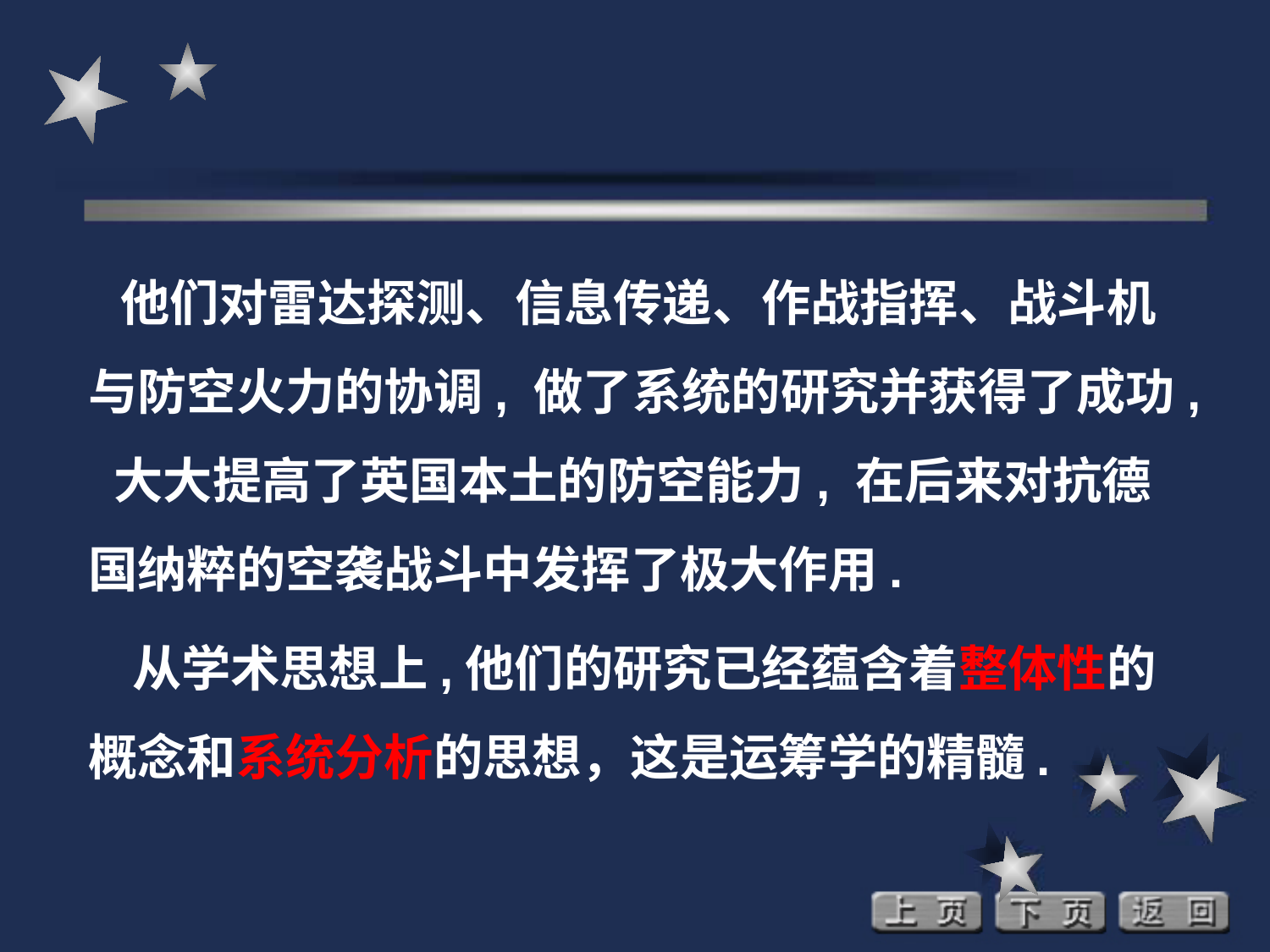

他们对雷达探测、信息传递、作战指挥、战斗机与防空火力的协调, 做了系统的研究并获得了成功, 大大提高了英国本土的防空能力, 在后来对抗德国纳粹的空袭战斗中发挥了极大作用.
      从学术思想上,他们的研究已经蕴含着整体性的概念和系统分析的思想，这是运筹学的精髓.